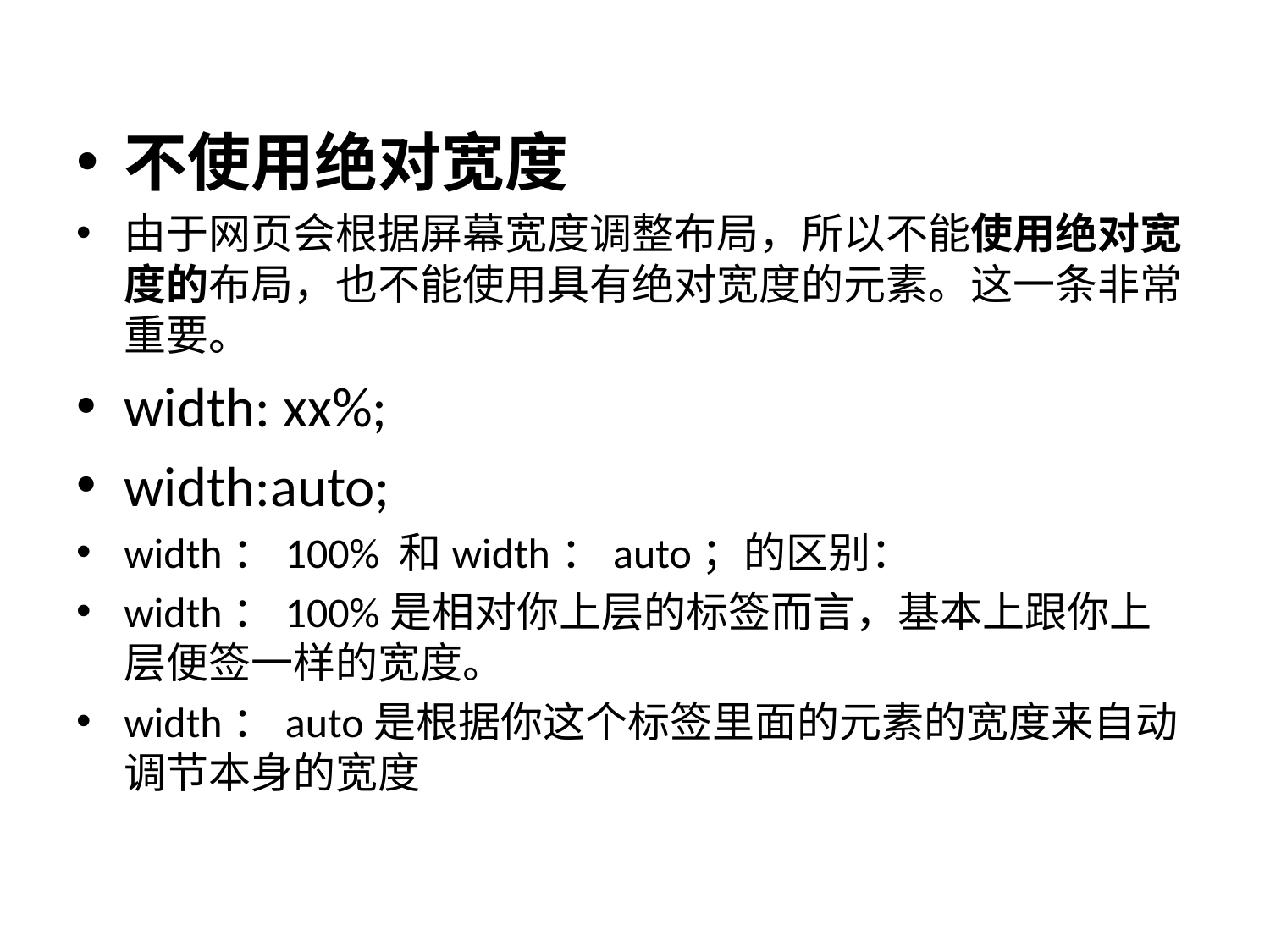

不使用绝对宽度
由于网页会根据屏幕宽度调整布局，所以不能使用绝对宽度的布局，也不能使用具有绝对宽度的元素。这一条非常重要。
width: xx%;
width:auto;
width：100% 和width：auto；的区别：
width：100%是相对你上层的标签而言，基本上跟你上层便签一样的宽度。
width：auto是根据你这个标签里面的元素的宽度来自动调节本身的宽度